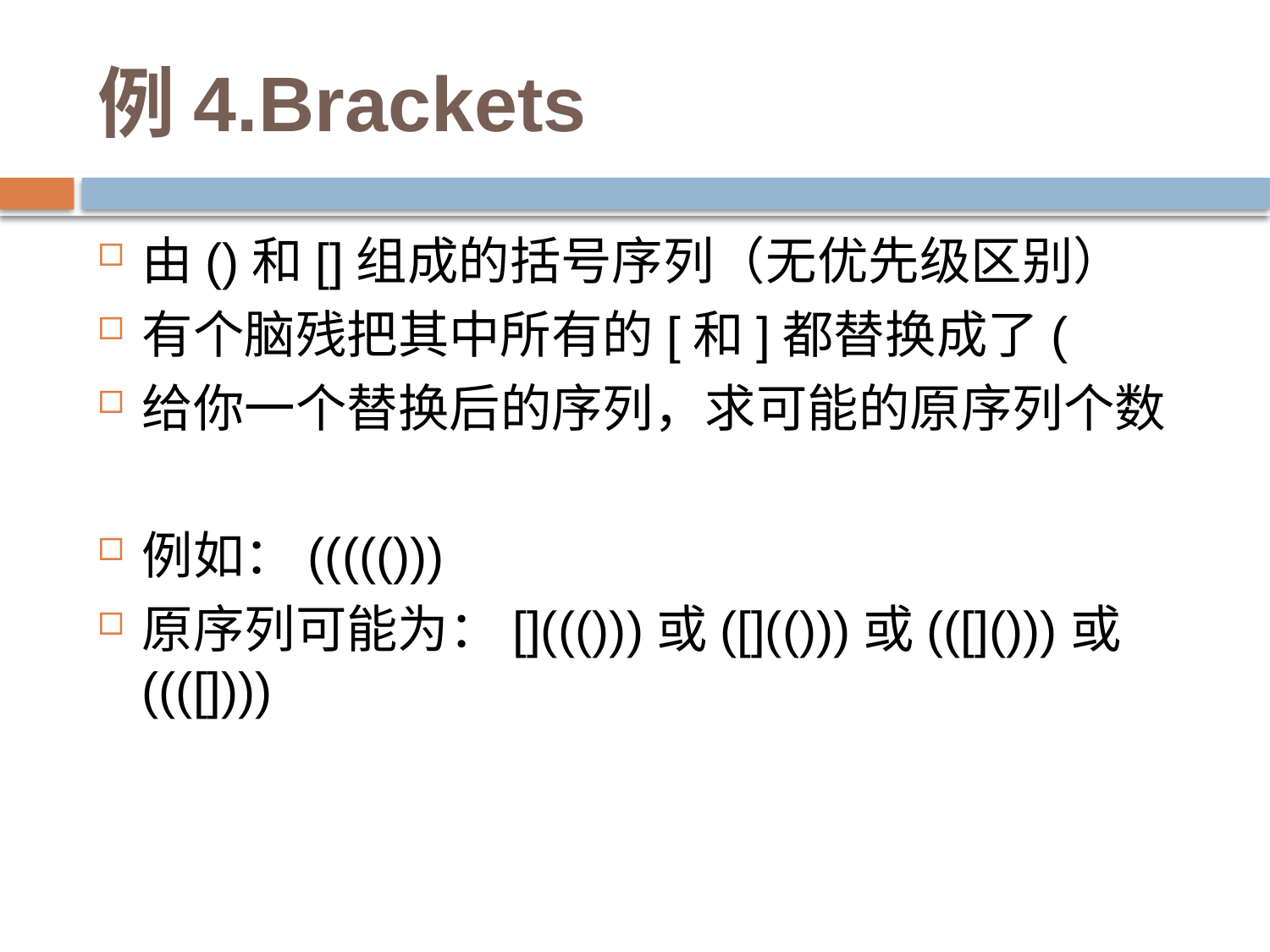

# 例4.Brackets
由()和[]组成的括号序列（无优先级区别）
有个脑残把其中所有的[和]都替换成了(
给你一个替换后的序列，求可能的原序列个数

例如：((((()))
原序列可能为：[]((()))或([](()))或(([]()))或((([])))